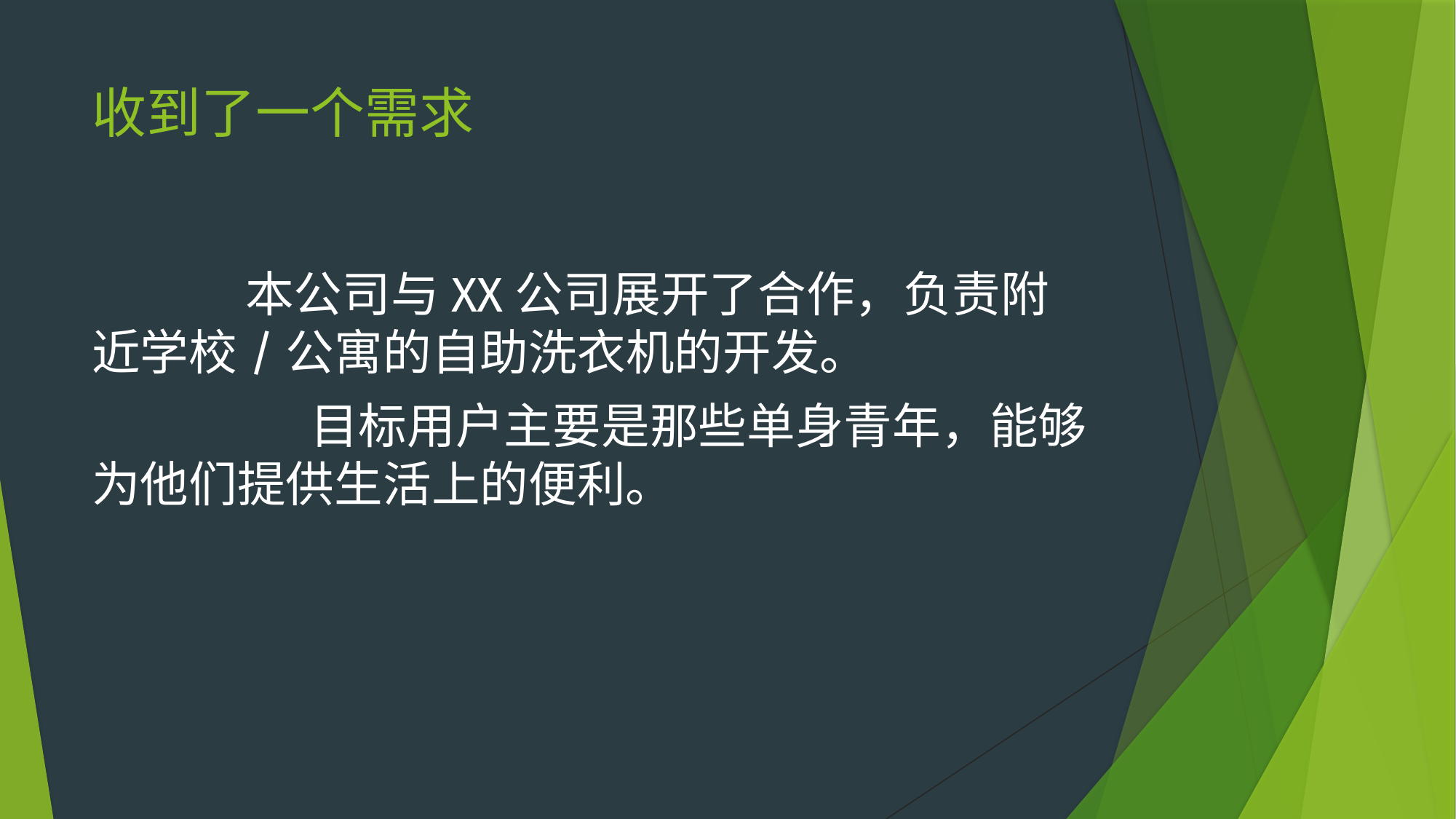

# 收到了一个需求
	   本公司与XX公司展开了合作，负责附近学校/公寓的自助洗衣机的开发。
		目标用户主要是那些单身青年，能够为他们提供生活上的便利。